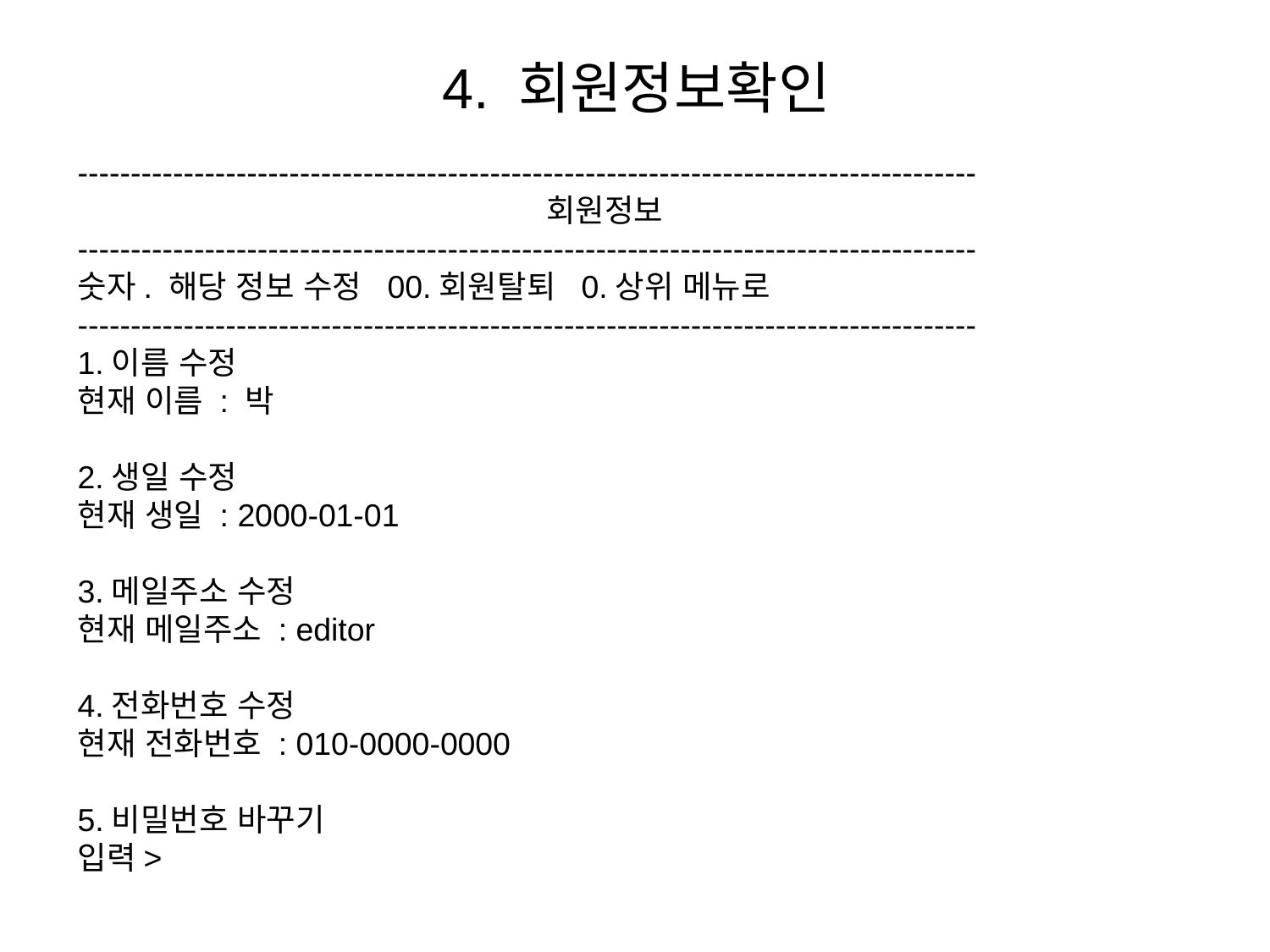

4. 회원정보확인
-------------------------------------------------------------------------------------
			         회원정보
-------------------------------------------------------------------------------------
숫자. 해당 정보 수정  00.회원탈퇴  0.상위 메뉴로
-------------------------------------------------------------------------------------
1.이름 수정
현재 이름 : 박

2.생일 수정
현재 생일 : 2000-01-01

3.메일주소 수정
현재 메일주소 : editor

4.전화번호 수정
현재 전화번호 : 010-0000-0000

5.비밀번호 바꾸기
입력>